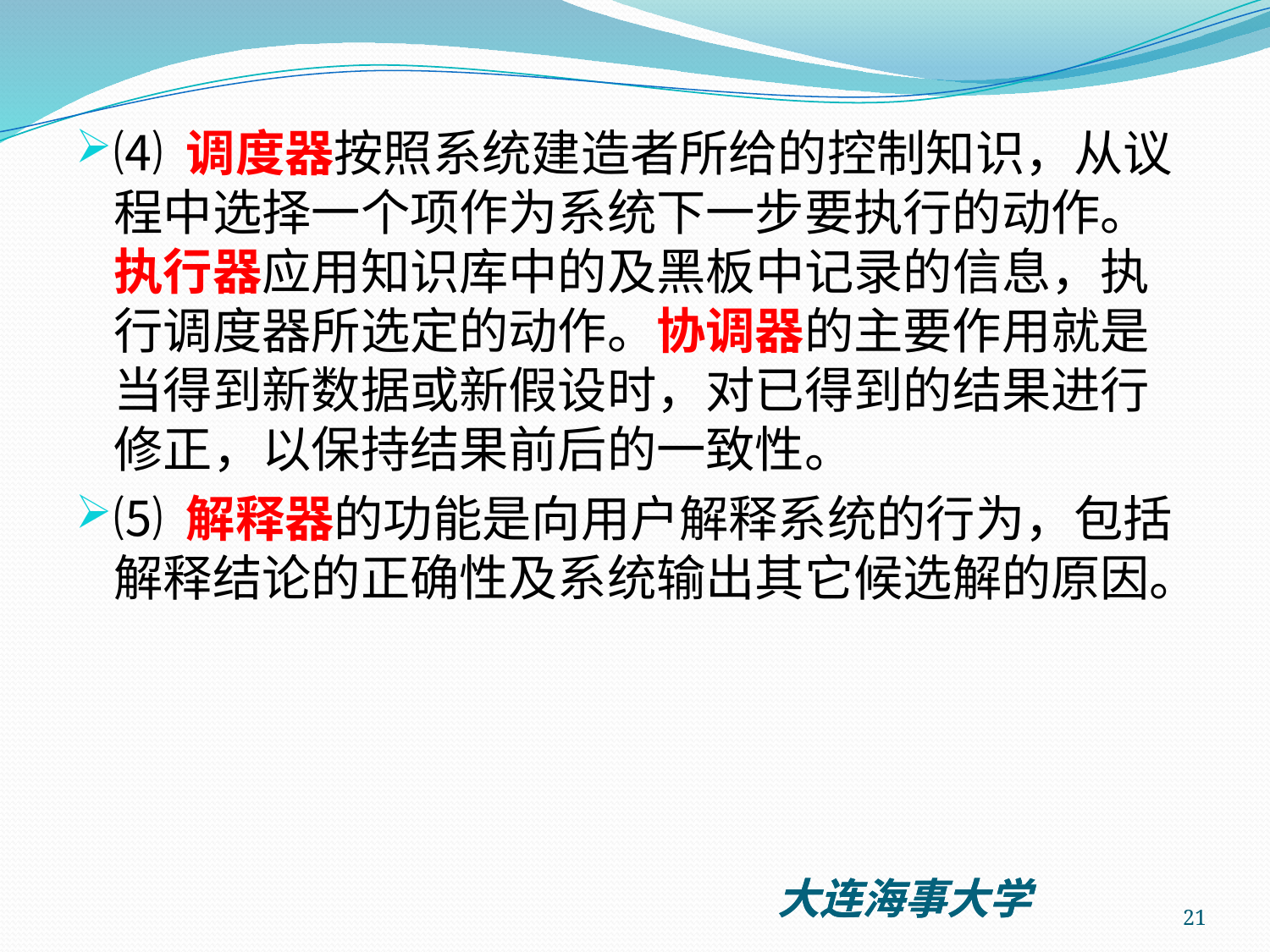

⑷ 调度器按照系统建造者所给的控制知识，从议程中选择一个项作为系统下一步要执行的动作。执行器应用知识库中的及黑板中记录的信息，执行调度器所选定的动作。协调器的主要作用就是当得到新数据或新假设时，对已得到的结果进行修正，以保持结果前后的一致性。
⑸ 解释器的功能是向用户解释系统的行为，包括解释结论的正确性及系统输出其它候选解的原因。

21